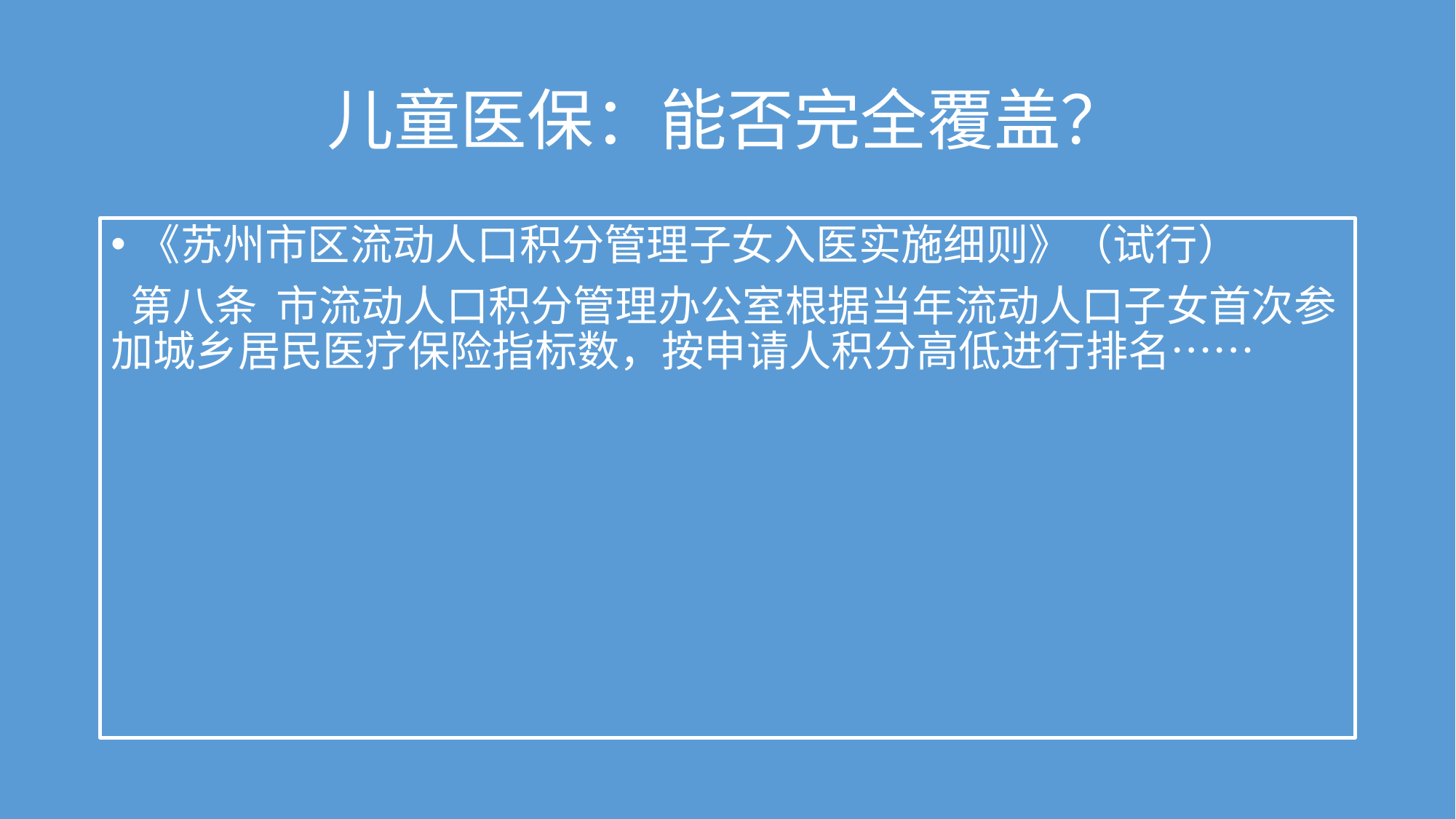

# 儿童医保：能否完全覆盖？
《苏州市区流动人口积分管理子女入医实施细则》（试行）
 第八条  市流动人口积分管理办公室根据当年流动人口子女首次参加城乡居民医疗保险指标数，按申请人积分高低进行排名……